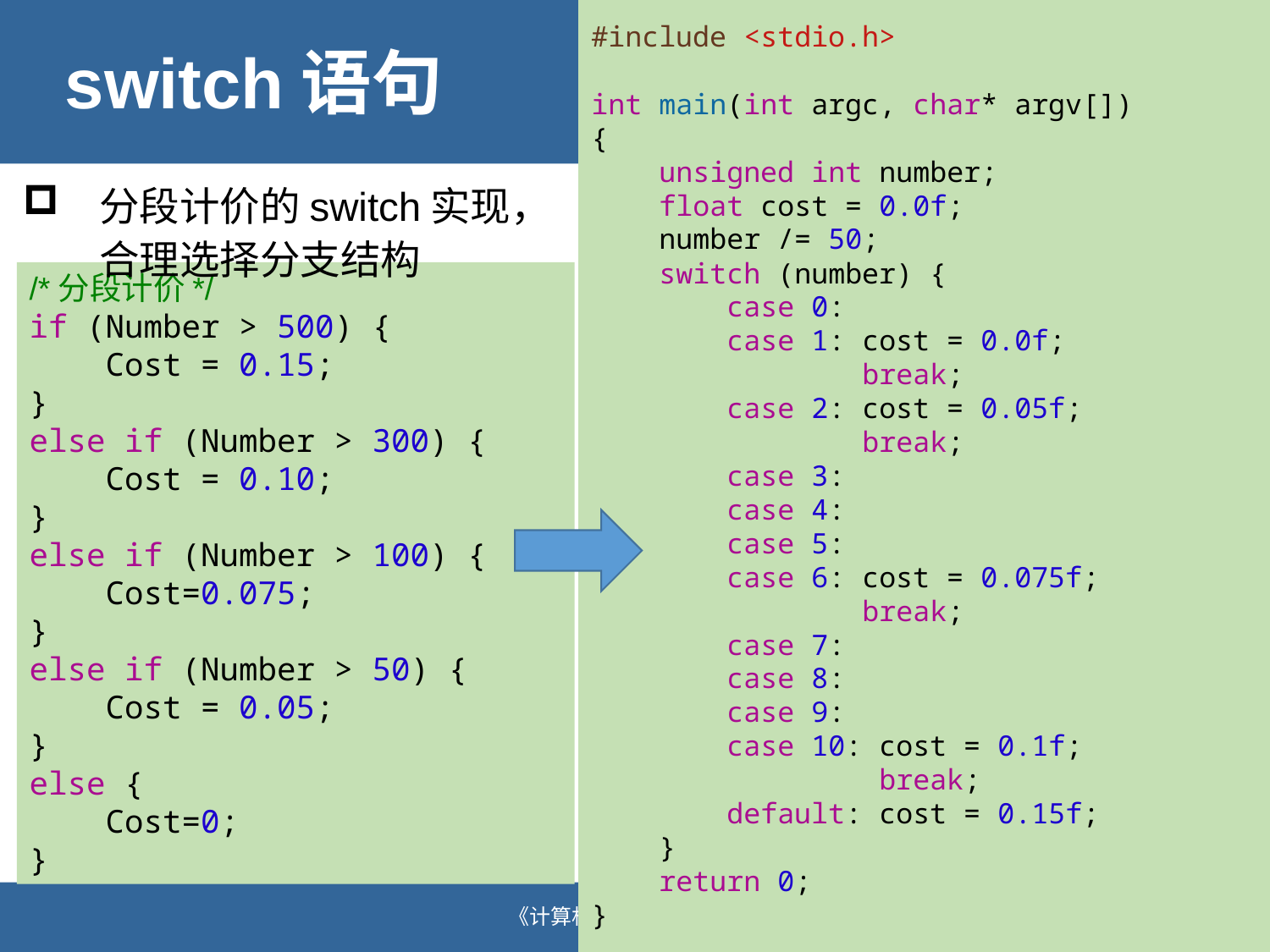

#include <stdio.h>

int main(int argc, char* argv[])
{
    unsigned int number;
    float cost = 0.0f;
    number /= 50;
    switch (number) {
        case 0:
        case 1: cost = 0.0f;
                break;
        case 2: cost = 0.05f;
                break;
        case 3:
        case 4:
        case 5:
        case 6: cost = 0.075f;
                break;
        case 7:
        case 8:
        case 9:
        case 10: cost = 0.1f;
                 break;
        default: cost = 0.15f;
    }
    return 0;
}
# switch语句
分段计价的switch实现，合理选择分支结构
/*分段计价*/
if (Number > 500) {
    Cost = 0.15;
}
else if (Number > 300) {
    Cost = 0.10;
}
else if (Number > 100) {
    Cost=0.075;
}
else if (Number > 50) {
    Cost = 0.05;
}
else {
    Cost=0;
}

《计算机语言与程序设计》
76